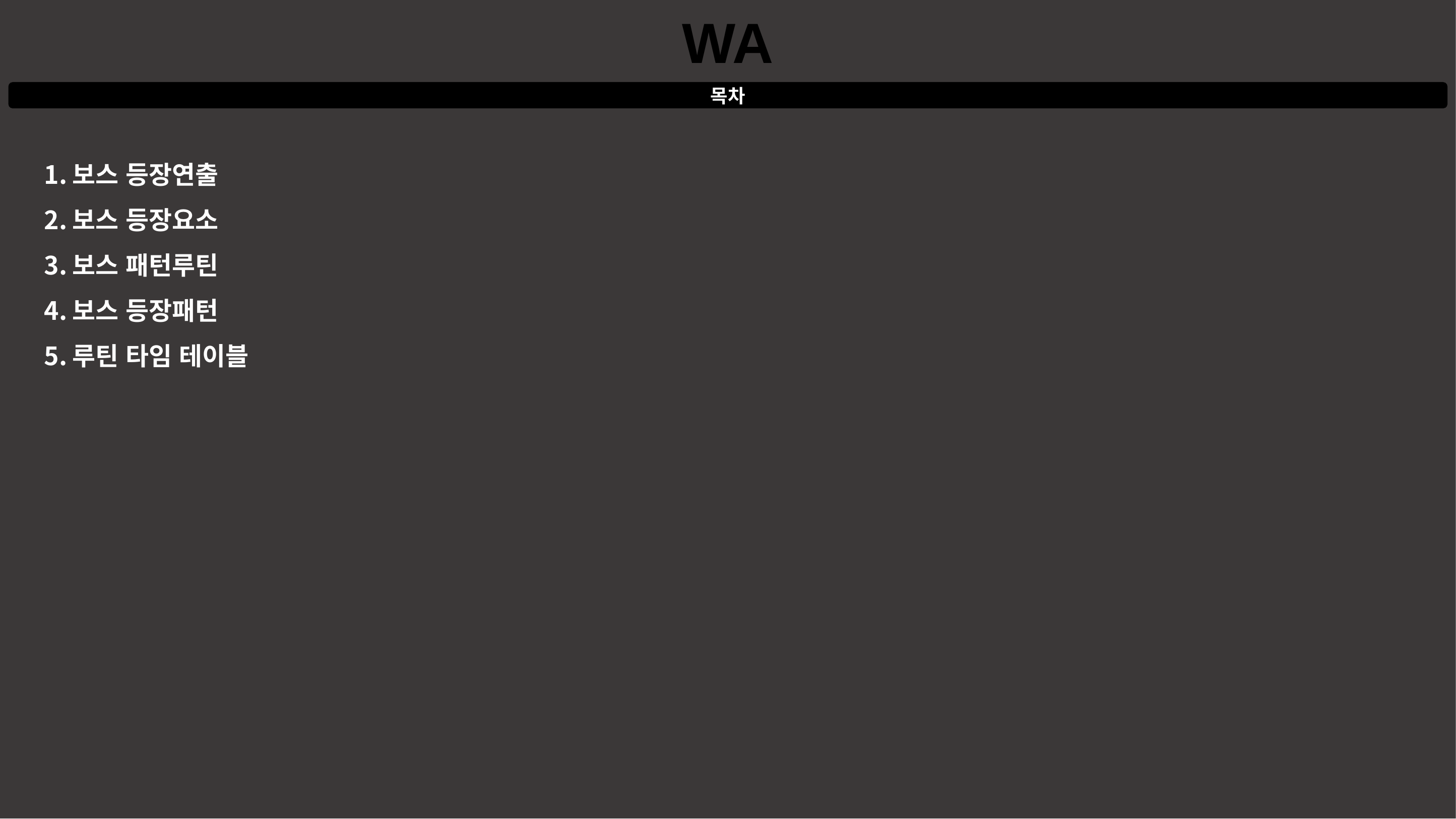

WA
목차
보스 등장연출
보스 등장요소
보스 패턴루틴
보스 등장패턴
루틴 타임 테이블